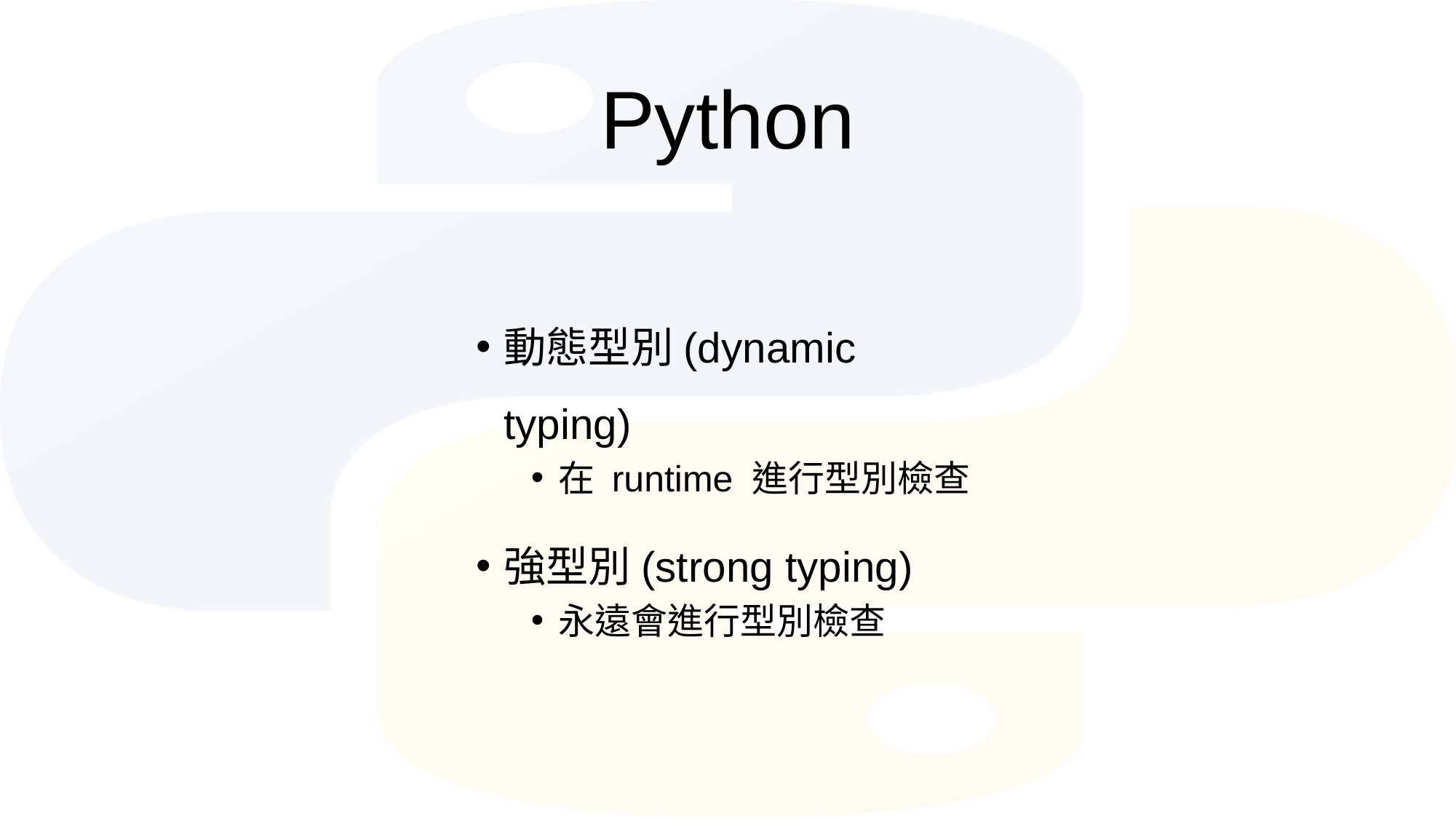

# Python
動態型別(dynamic typing)
在 runtime 進行型別檢查
強型別(strong typing)
永遠會進行型別檢查